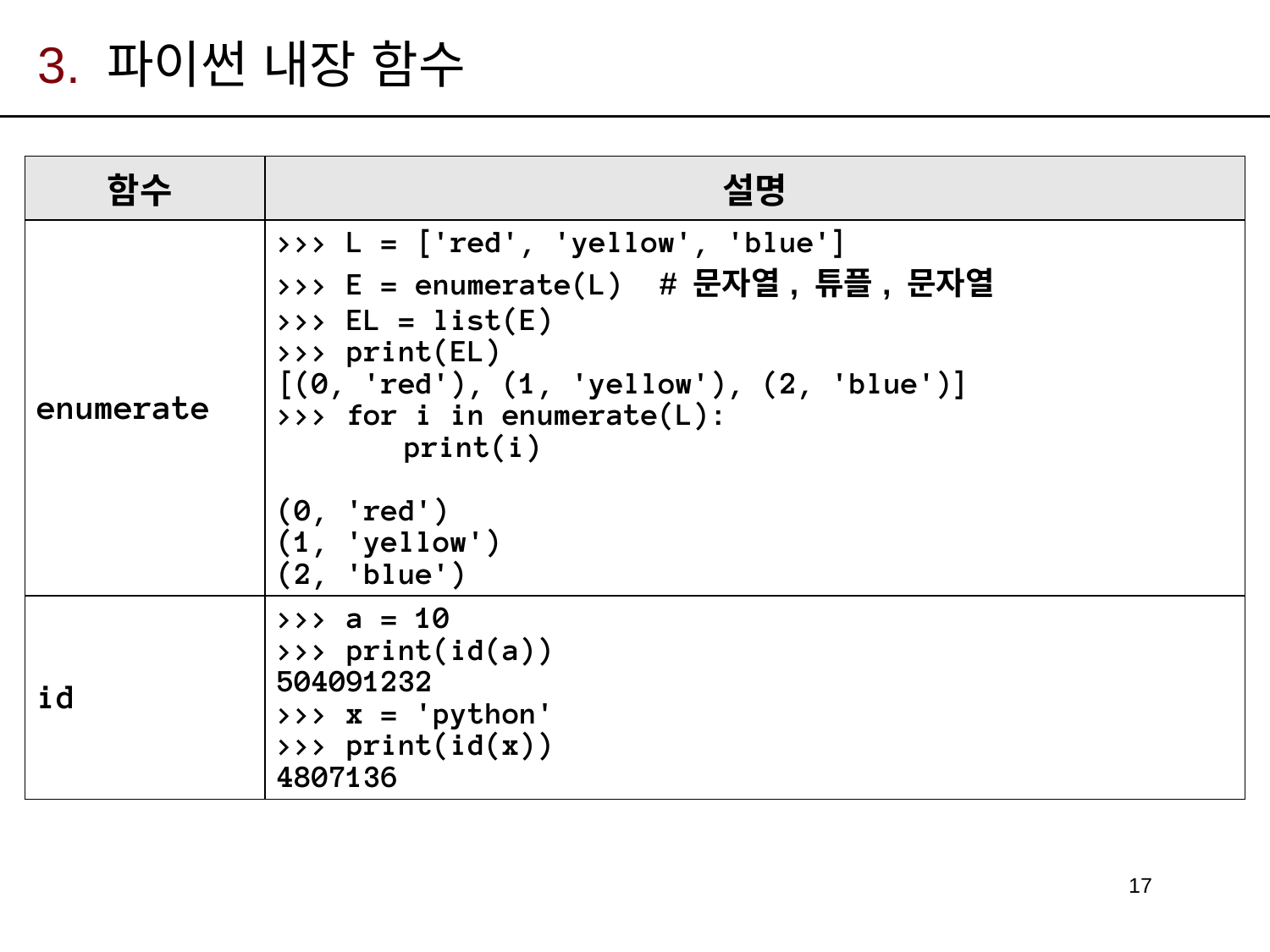

# 3. 파이썬 내장 함수
| 함수 | 설명 |
| --- | --- |
| enumerate | >>> L = ['red', 'yellow', 'blue'] >>> E = enumerate(L) # 문자열, 튜플, 문자열 >>> EL = list(E) >>> print(EL) [(0, 'red'), (1, 'yellow'), (2, 'blue')] >>> for i in enumerate(L): print(i) (0, 'red') (1, 'yellow') (2, 'blue') |
| id | >>> a = 10 >>> print(id(a)) 504091232 >>> x = 'python' >>> print(id(x)) 4807136 |
17